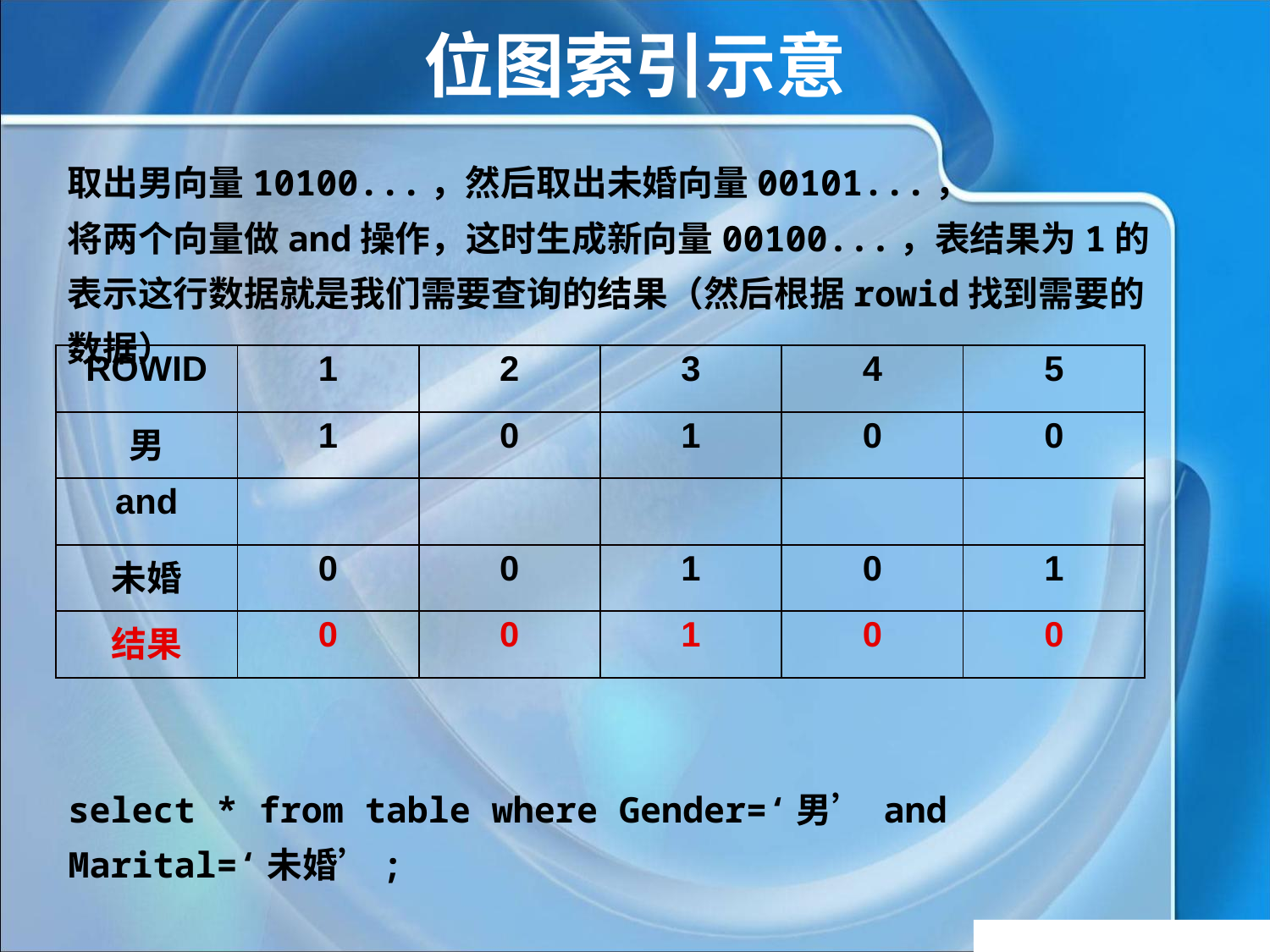

# 位图索引示意
取出男向量10100...，然后取出未婚向量00101...，
将两个向量做and操作，这时生成新向量00100...，表结果为1的表示这行数据就是我们需要查询的结果（然后根据rowid找到需要的数据）
| ROWID | 1 | 2 | 3 | 4 | 5 |
| --- | --- | --- | --- | --- | --- |
| 男 | 1 | 0 | 1 | 0 | 0 |
| and |  |  |  |  |  |
| 未婚 | 0 | 0 | 1 | 0 | 1 |
| 结果 | 0 | 0 | 1 | 0 | 0 |
select * from table where Gender=‘男’ and Marital=‘未婚’;
82